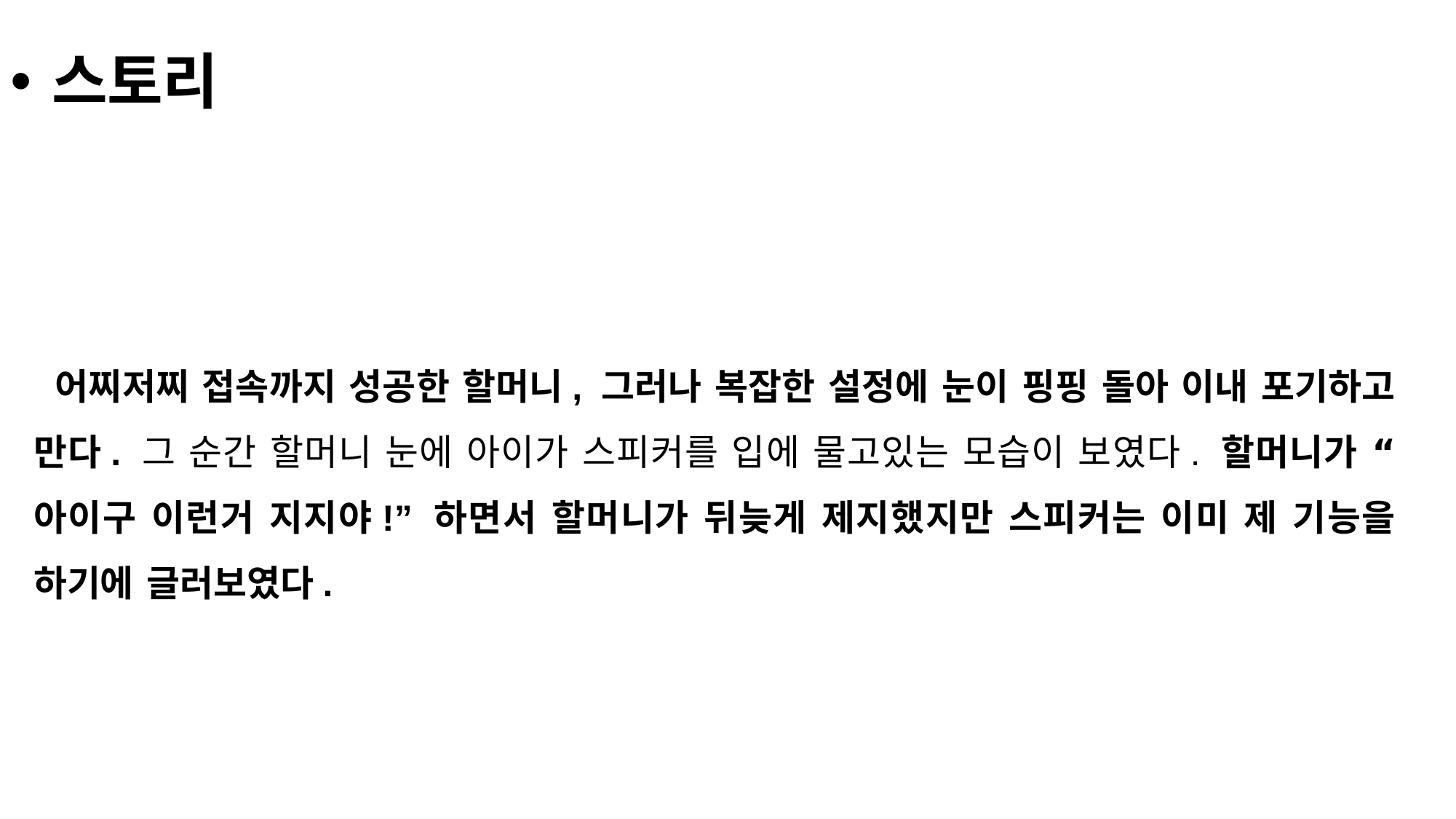

스토리
 어찌저찌 접속까지 성공한 할머니, 그러나 복잡한 설정에 눈이 핑핑 돌아 이내 포기하고 만다. 그 순간 할머니 눈에 아이가 스피커를 입에 물고있는 모습이 보였다. 할머니가 “아이구 이런거 지지야!” 하면서 할머니가 뒤늦게 제지했지만 스피커는 이미 제 기능을 하기에 글러보였다.